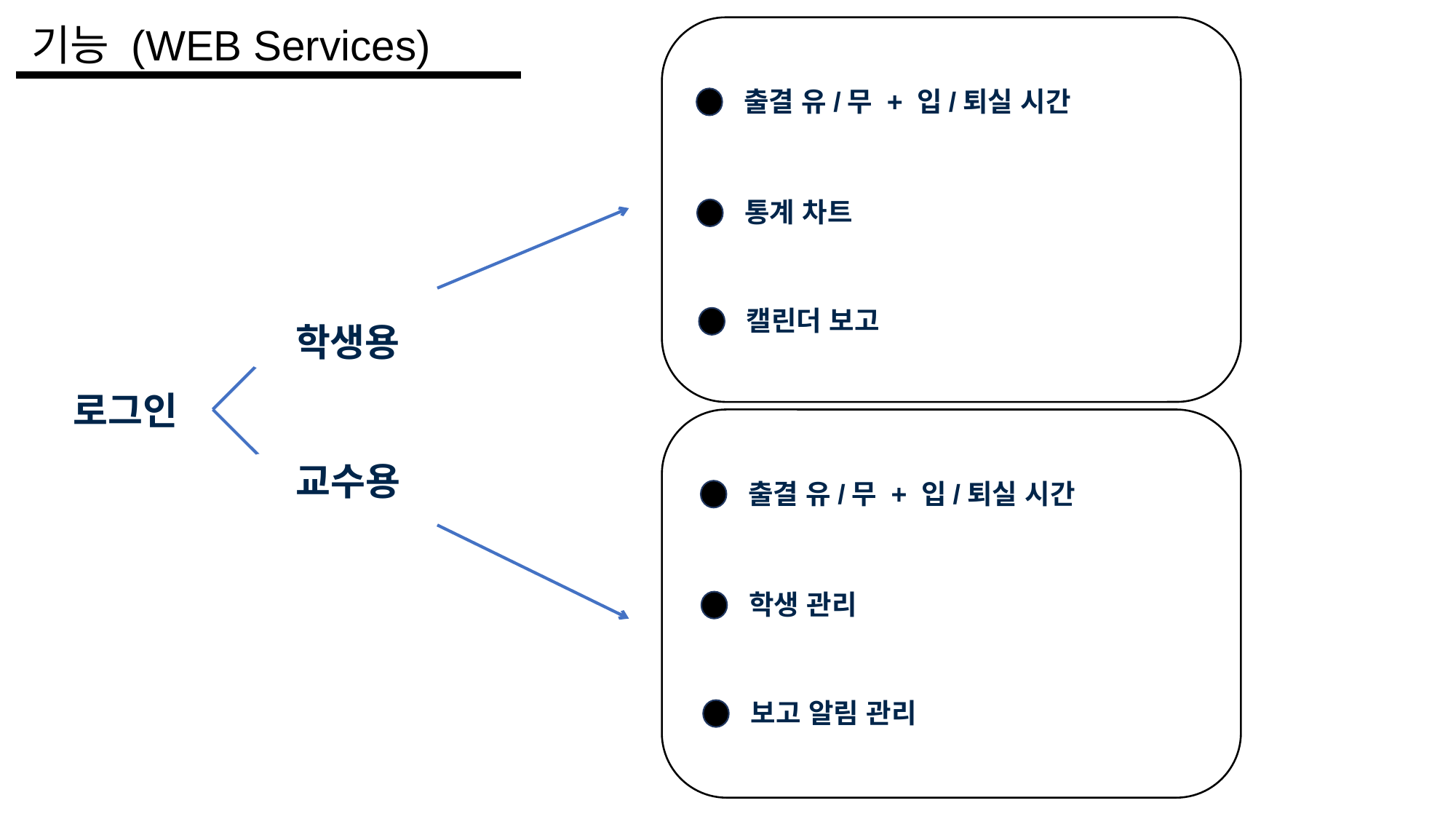

기능 (WEB Services)

출결 유/무 + 입/퇴실 시간

통계 차트

캘린더 보고

학생용
로그인

출결 유/무 + 입/퇴실 시간

교수용
학생 관리

보고 알림 관리